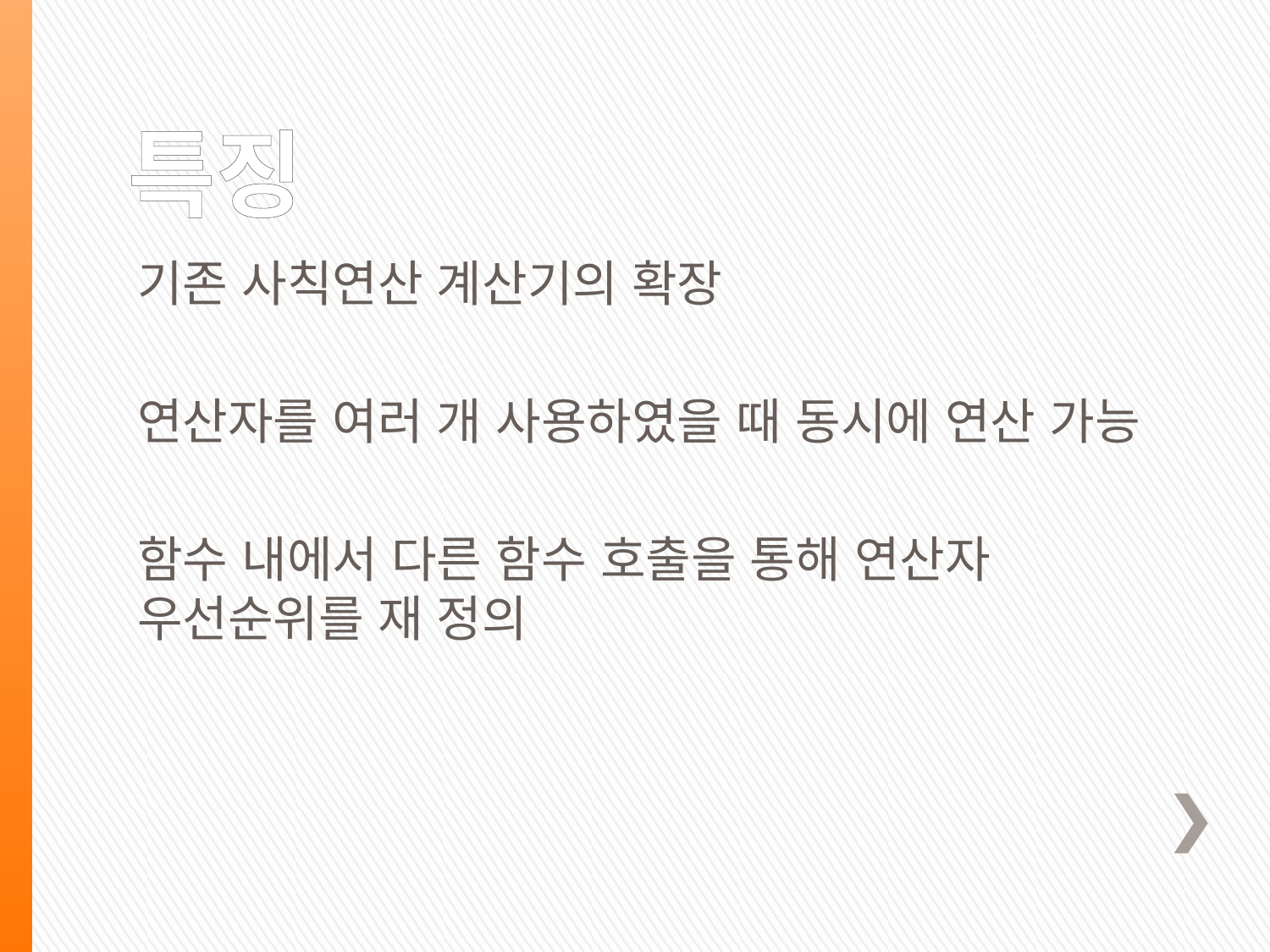

# 특징
기존 사칙연산 계산기의 확장

연산자를 여러 개 사용하였을 때 동시에 연산 가능

함수 내에서 다른 함수 호출을 통해 연산자 우선순위를 재 정의